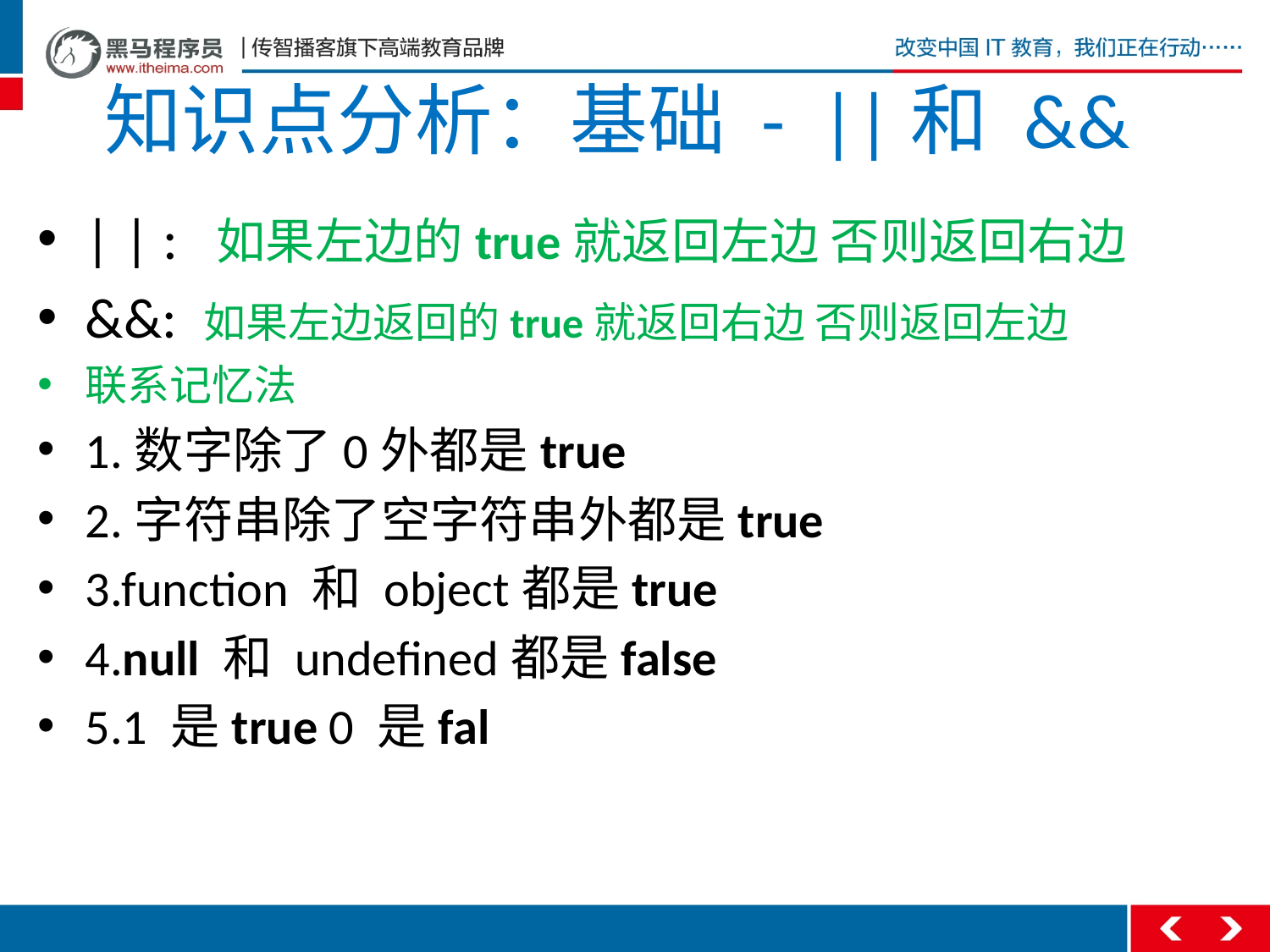

# 知识点分析：基础 -  ||和 &&
| | :  如果左边的true就返回左边 否则返回右边
&&: 如果左边返回的true就返回右边 否则返回左边
联系记忆法
1.数字除了0外都是true
2.字符串除了空字符串外都是true
3.function 和 object都是true
4.null 和 undefined都是false
5.1 是true 0 是fal